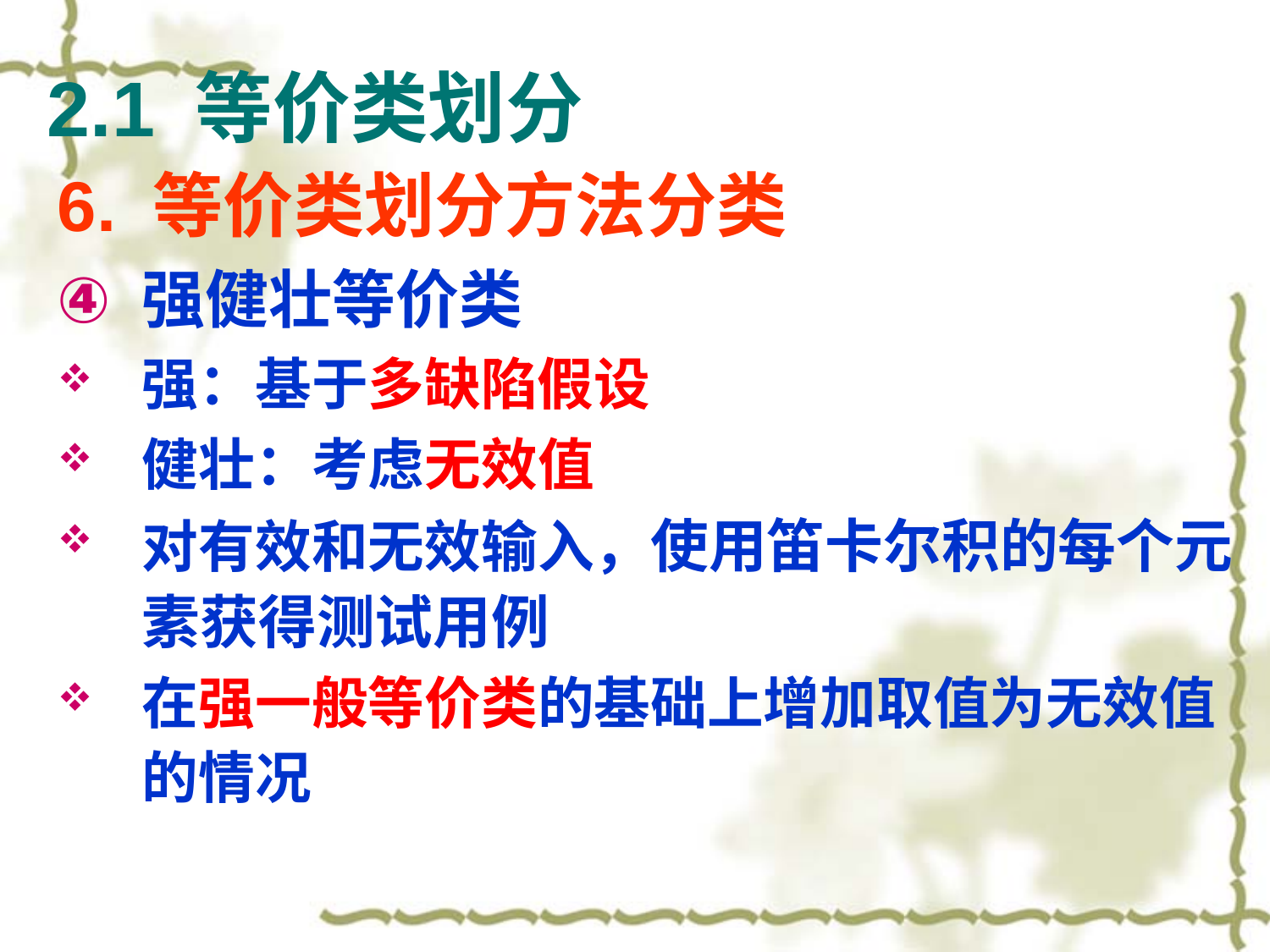

# 2.1 等价类划分
6. 等价类划分方法分类
强健壮等价类
强：基于多缺陷假设
健壮：考虑无效值
对有效和无效输入，使用笛卡尔积的每个元素获得测试用例
在强一般等价类的基础上增加取值为无效值的情况